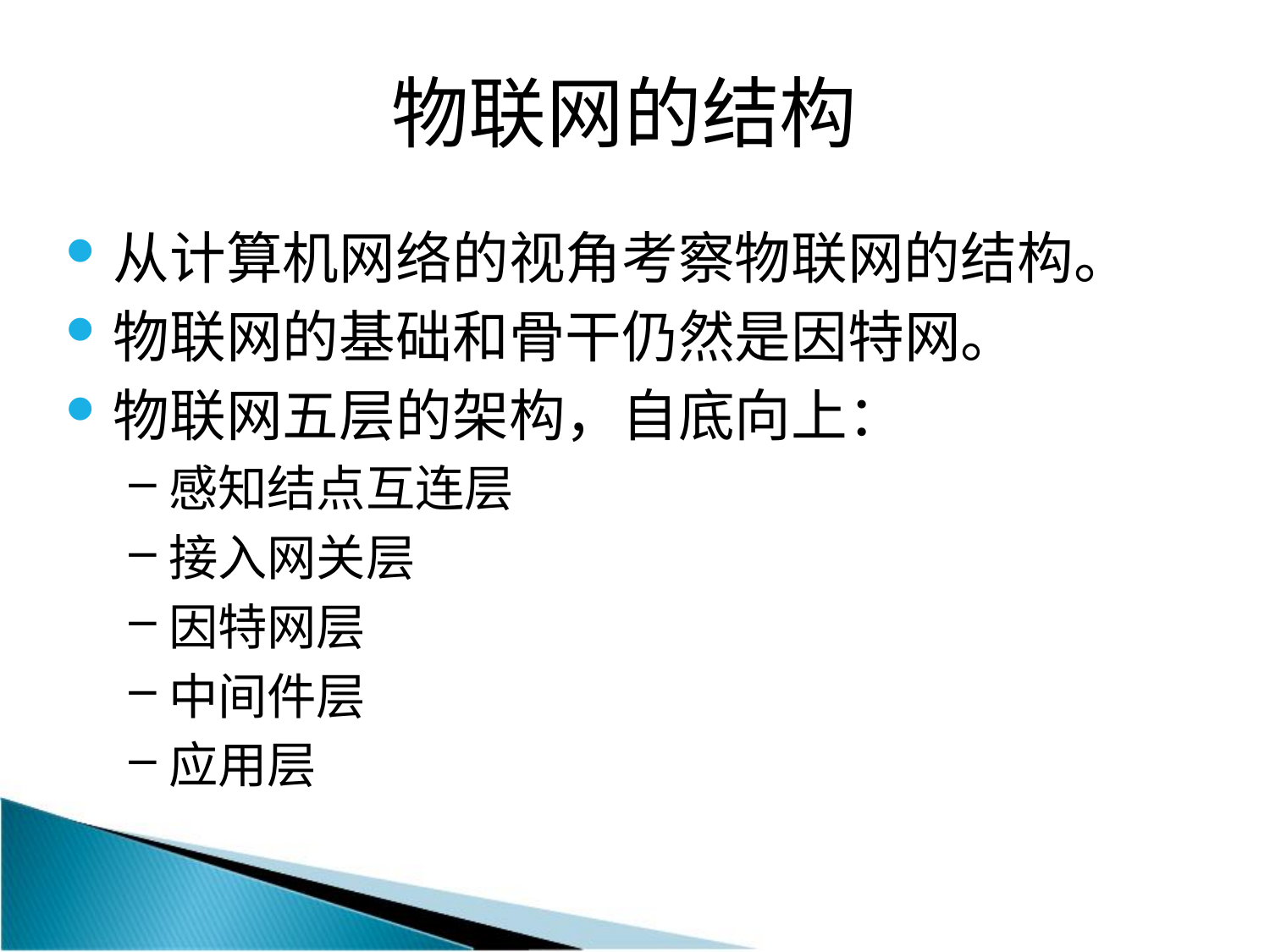

# 物联网的结构
从计算机网络的视角考察物联网的结构。
物联网的基础和骨干仍然是因特网。
物联网五层的架构，自底向上：
感知结点互连层
接入网关层
因特网层
中间件层
应用层